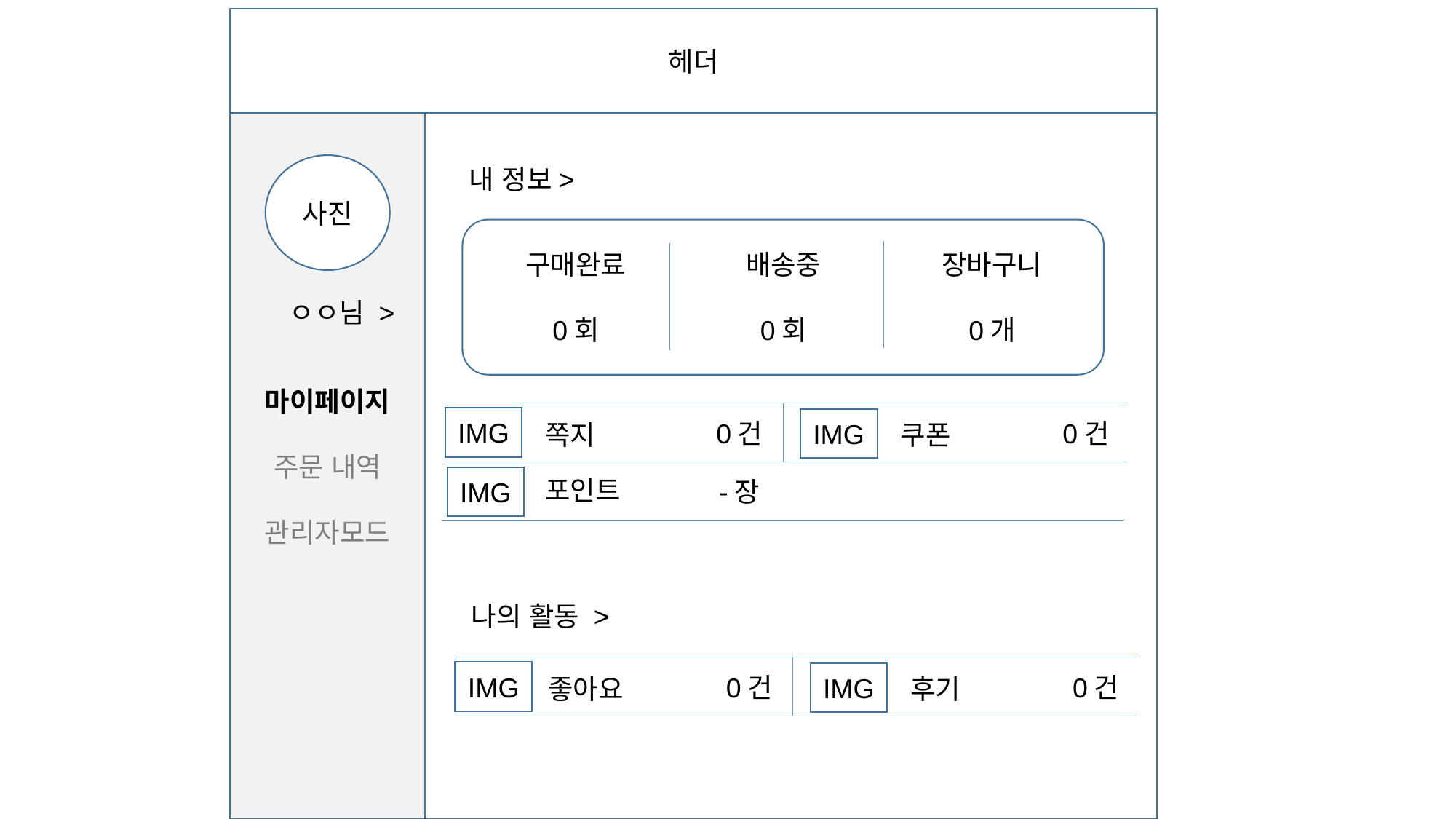

헤더

마이페이지

주문 내역

관리자모드
사진
내 정보>

구매완료

0회
배송중

0회
장바구니

0개
ㅇㅇ님 >
0건
0건
IMG
IMG
쿠폰
쪽지
포인트
-장
IMG
나의 활동 >
0건
0건
IMG
IMG
후기
좋아요